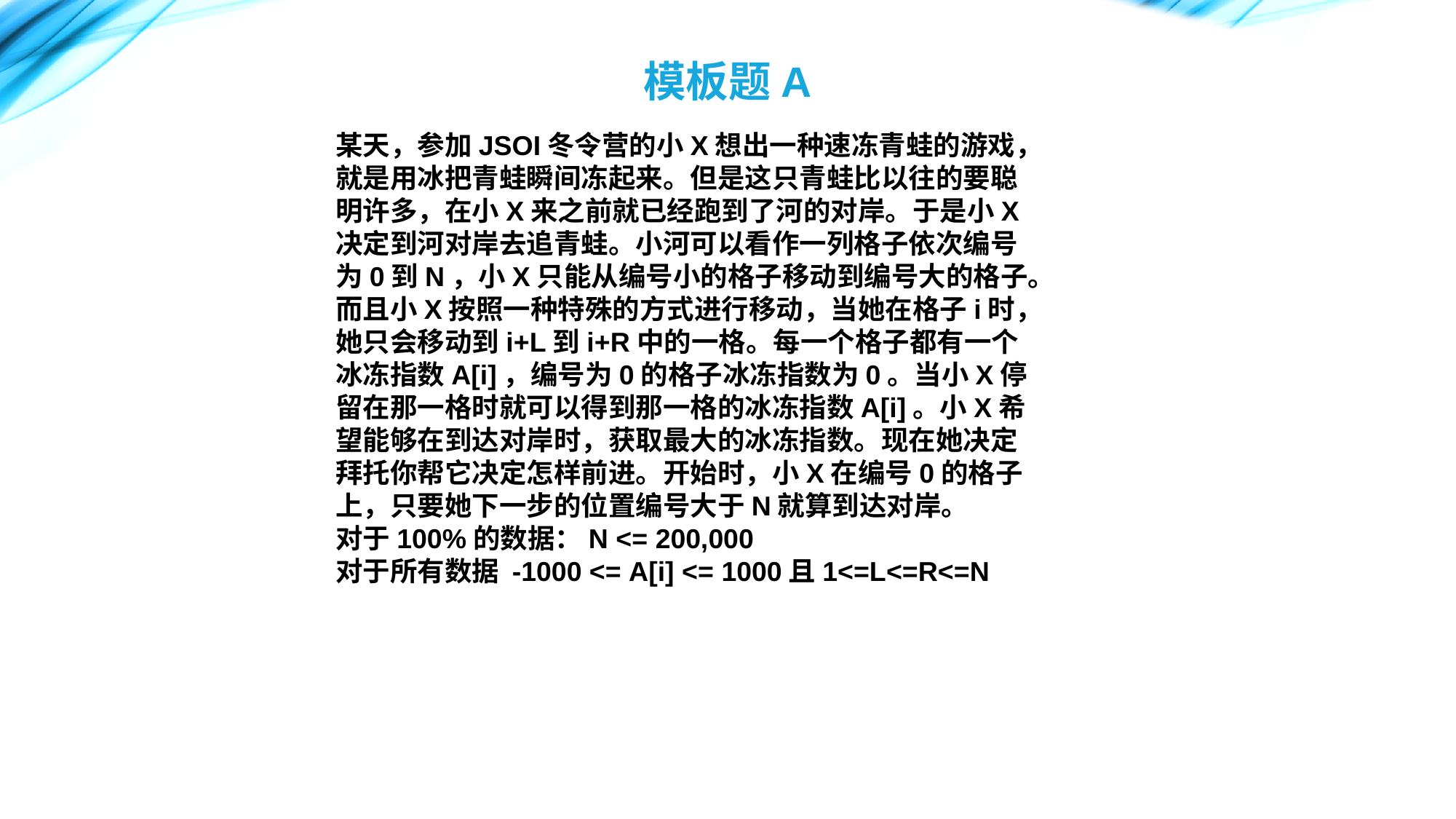

模板题A
某天，参加JSOI冬令营的小X想出一种速冻青蛙的游戏，就是用冰把青蛙瞬间冻起来。但是这只青蛙比以往的要聪明许多，在小X来之前就已经跑到了河的对岸。于是小X决定到河对岸去追青蛙。小河可以看作一列格子依次编号为0到N，小X只能从编号小的格子移动到编号大的格子。而且小X按照一种特殊的方式进行移动，当她在格子i时，她只会移动到i+L到i+R中的一格。每一个格子都有一个冰冻指数A[i]，编号为0的格子冰冻指数为0。当小X停留在那一格时就可以得到那一格的冰冻指数A[i]。小X希望能够在到达对岸时，获取最大的冰冻指数。现在她决定拜托你帮它决定怎样前进。开始时，小X在编号0的格子上，只要她下一步的位置编号大于N就算到达对岸。
对于100%的数据：N <= 200,000
对于所有数据 -1000 <= A[i] <= 1000且1<=L<=R<=N